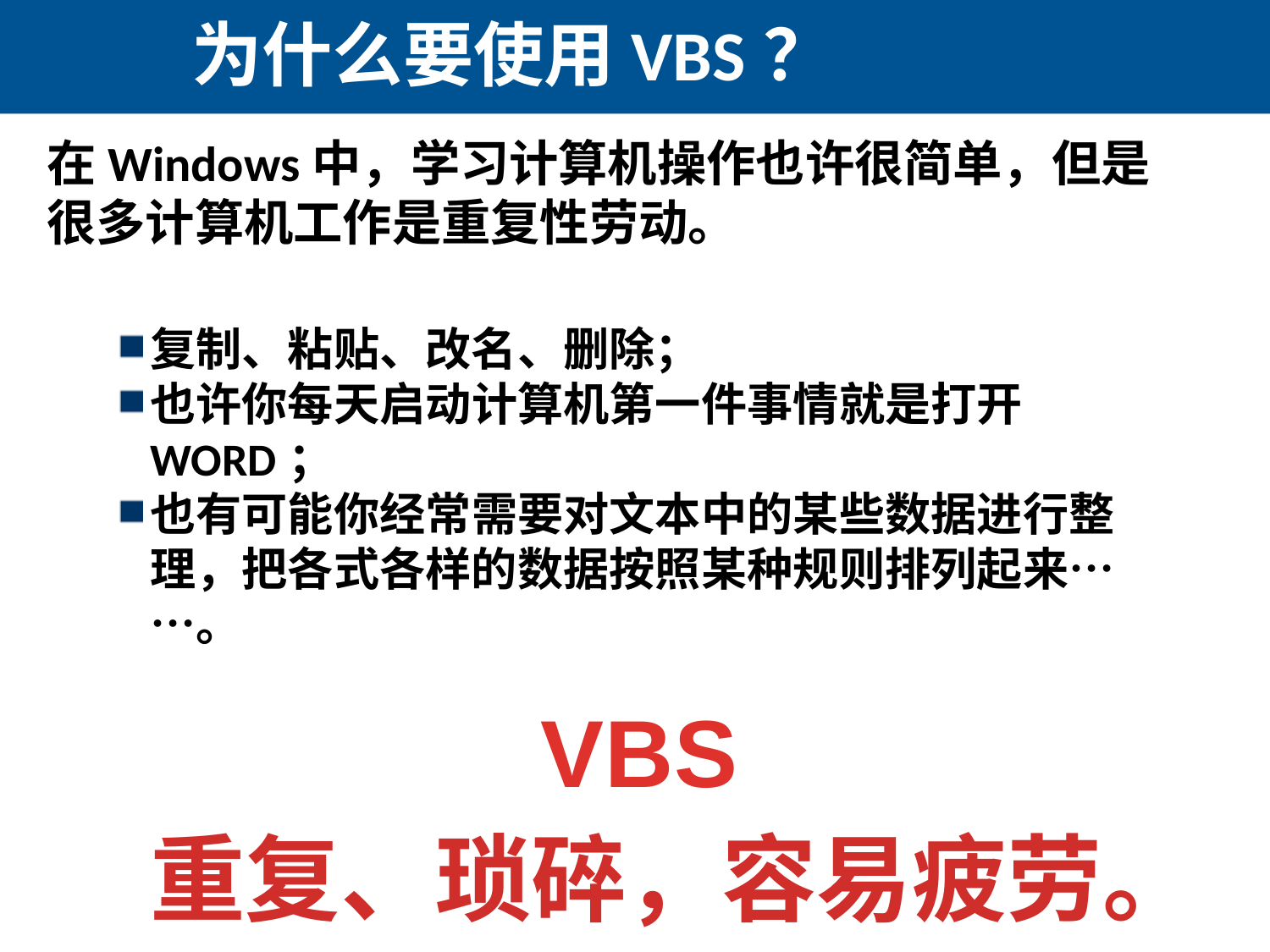

# 为什么要使用VBS？
在Windows中，学习计算机操作也许很简单，但是很多计算机工作是重复性劳动。

复制、粘贴、改名、删除；
也许你每天启动计算机第一件事情就是打开WORD；
也有可能你经常需要对文本中的某些数据进行整理，把各式各样的数据按照某种规则排列起来……。

VBS
重复、琐碎，容易疲劳。